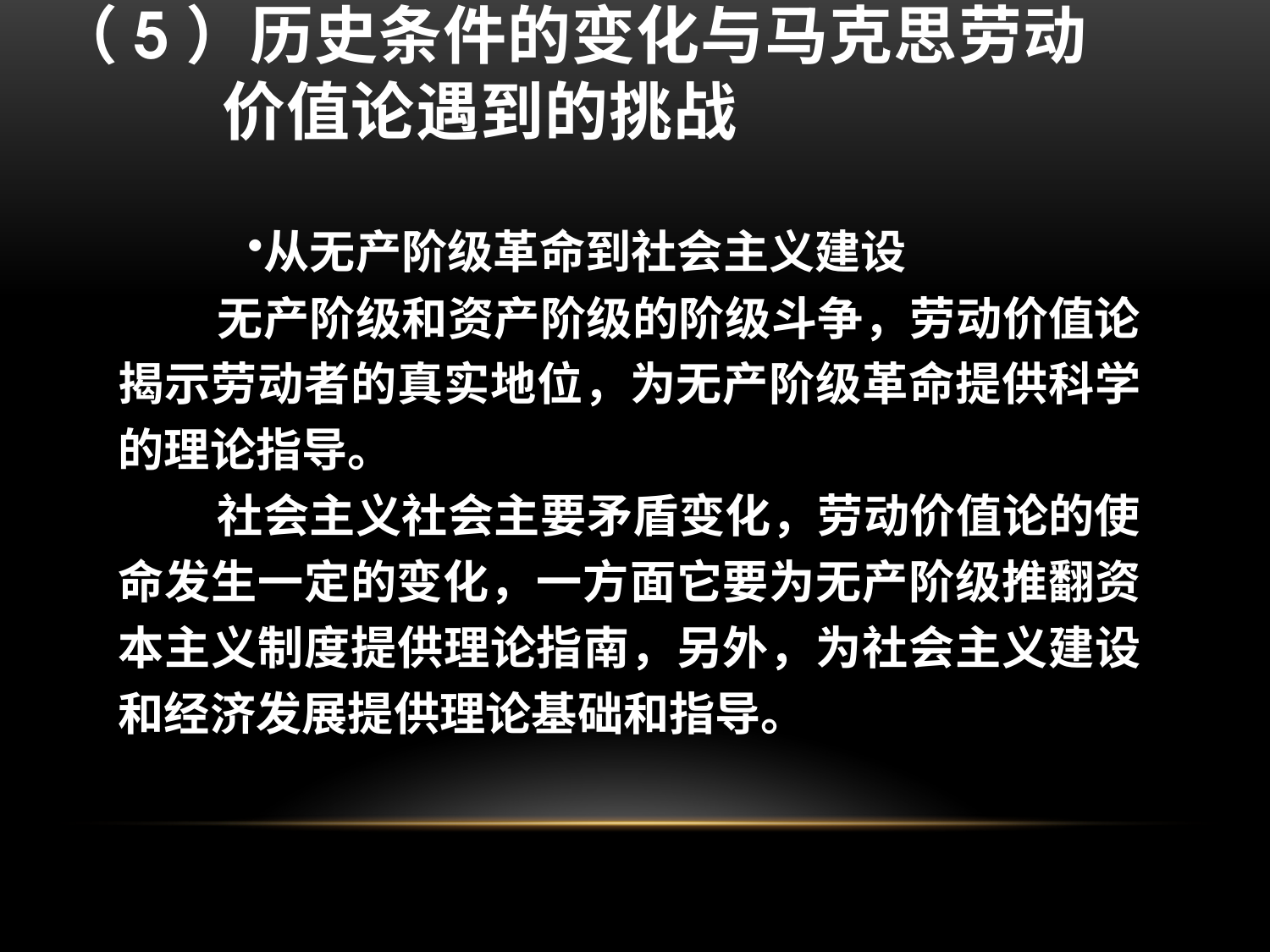

# （5）历史条件的变化与马克思劳动 价值论遇到的挑战
从无产阶级革命到社会主义建设
无产阶级和资产阶级的阶级斗争，劳动价值论揭示劳动者的真实地位，为无产阶级革命提供科学的理论指导。
社会主义社会主要矛盾变化，劳动价值论的使命发生一定的变化，一方面它要为无产阶级推翻资本主义制度提供理论指南，另外，为社会主义建设和经济发展提供理论基础和指导。